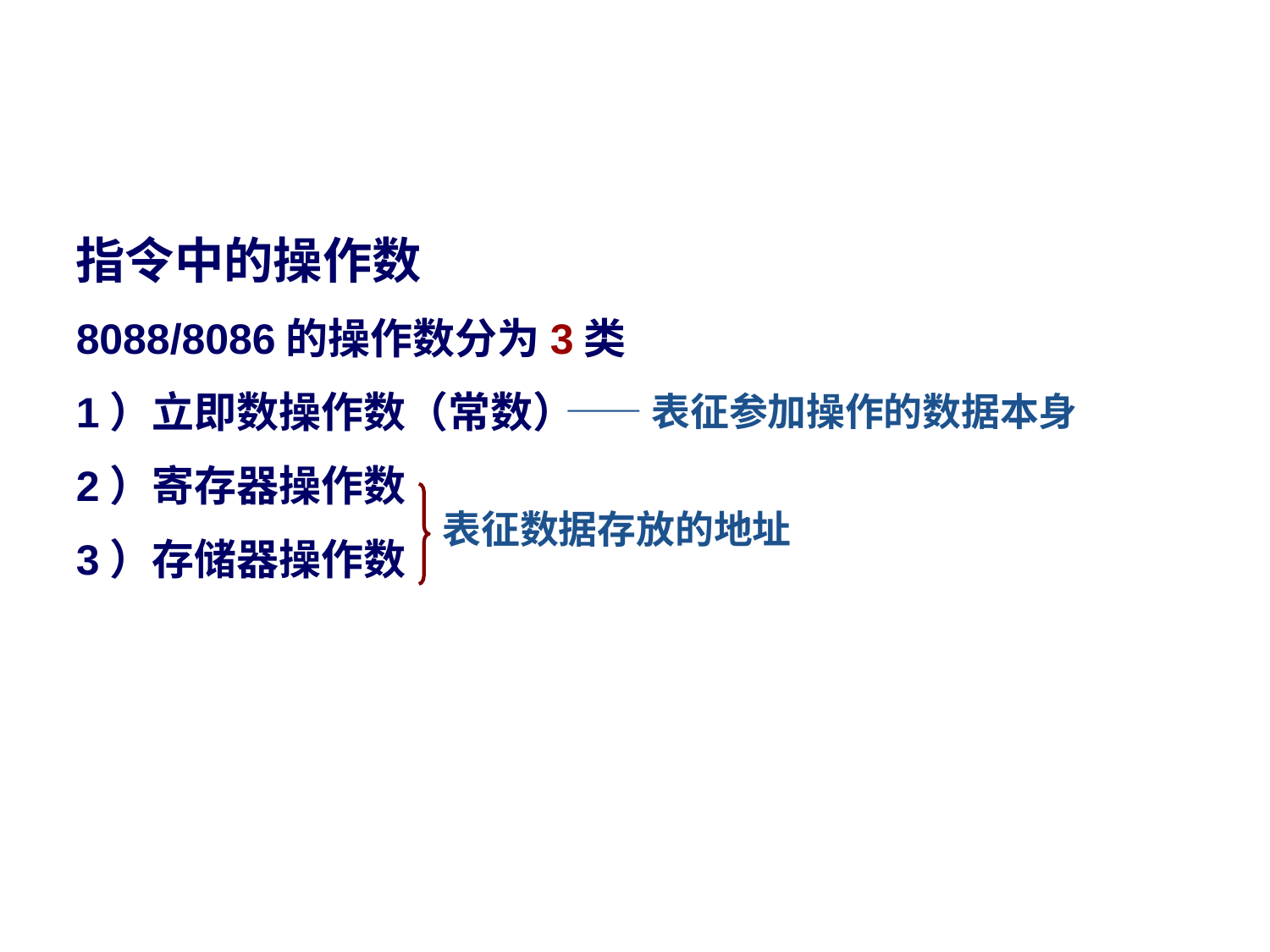

#
指令中的操作数
8088/8086的操作数分为3类
1）立即数操作数（常数）
2）寄存器操作数
3）存储器操作数
——表征参加操作的数据本身

表征数据存放的地址